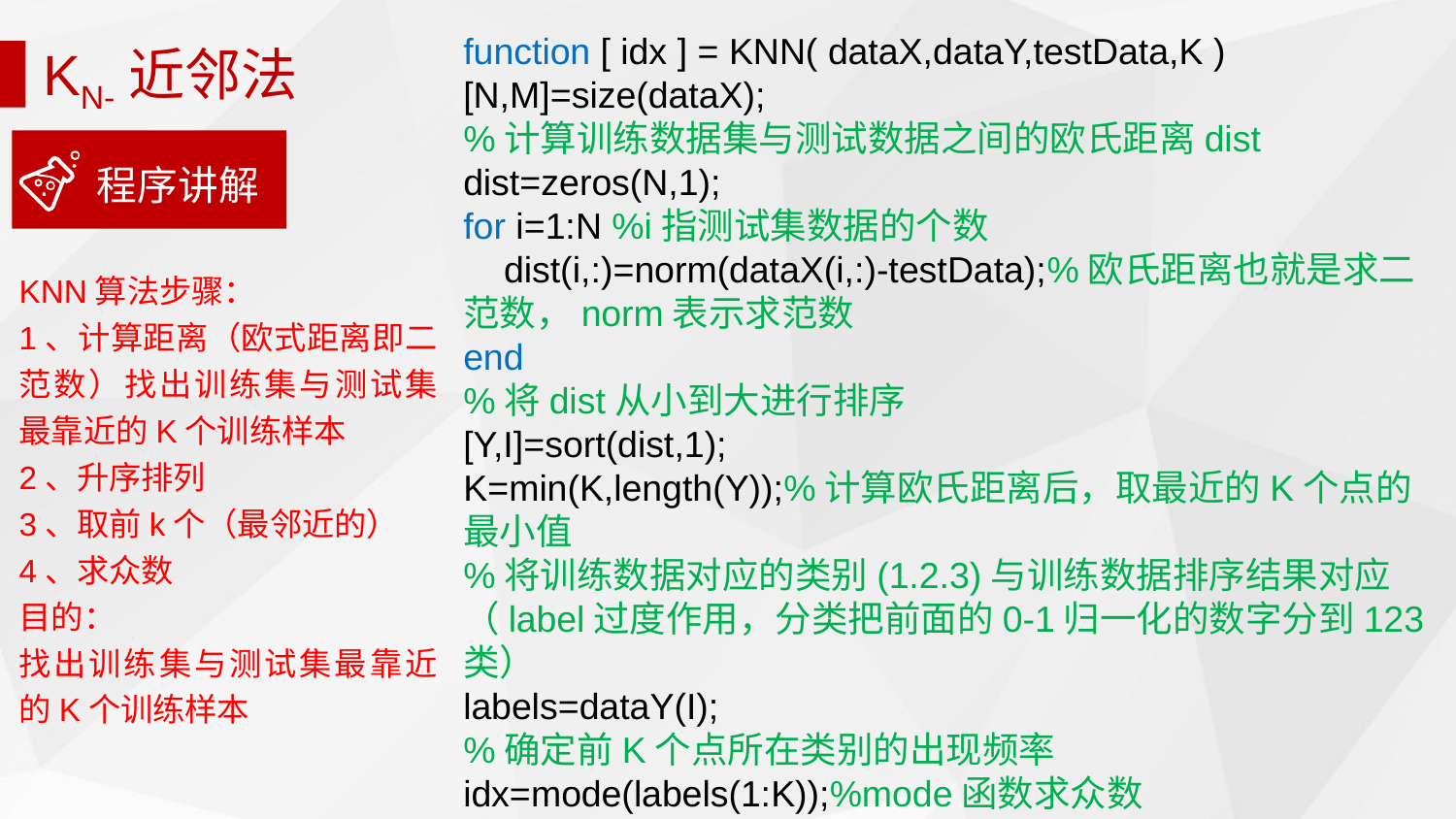

function [ idx ] = KNN( dataX,dataY,testData,K )
[N,M]=size(dataX);
%计算训练数据集与测试数据之间的欧氏距离dist
dist=zeros(N,1);
for i=1:N %i指测试集数据的个数
    dist(i,:)=norm(dataX(i,:)-testData);%欧氏距离也就是求二范数，norm表示求范数
end
%将dist从小到大进行排序
[Y,I]=sort(dist,1);
K=min(K,length(Y));%计算欧氏距离后，取最近的K个点的最小值
%将训练数据对应的类别(1.2.3)与训练数据排序结果对应（label过度作用，分类把前面的0-1归一化的数字分到123类）
labels=dataY(I);
%确定前K个点所在类别的出现频率
idx=mode(labels(1:K));%mode函数求众数
end
KN-近邻法

程序讲解

KNN算法步骤：
1、计算距离（欧式距离即二范数）找出训练集与测试集最靠近的K个训练样本
2、升序排列
3、取前k个（最邻近的）
4、求众数
目的：
找出训练集与测试集最靠近的K个训练样本